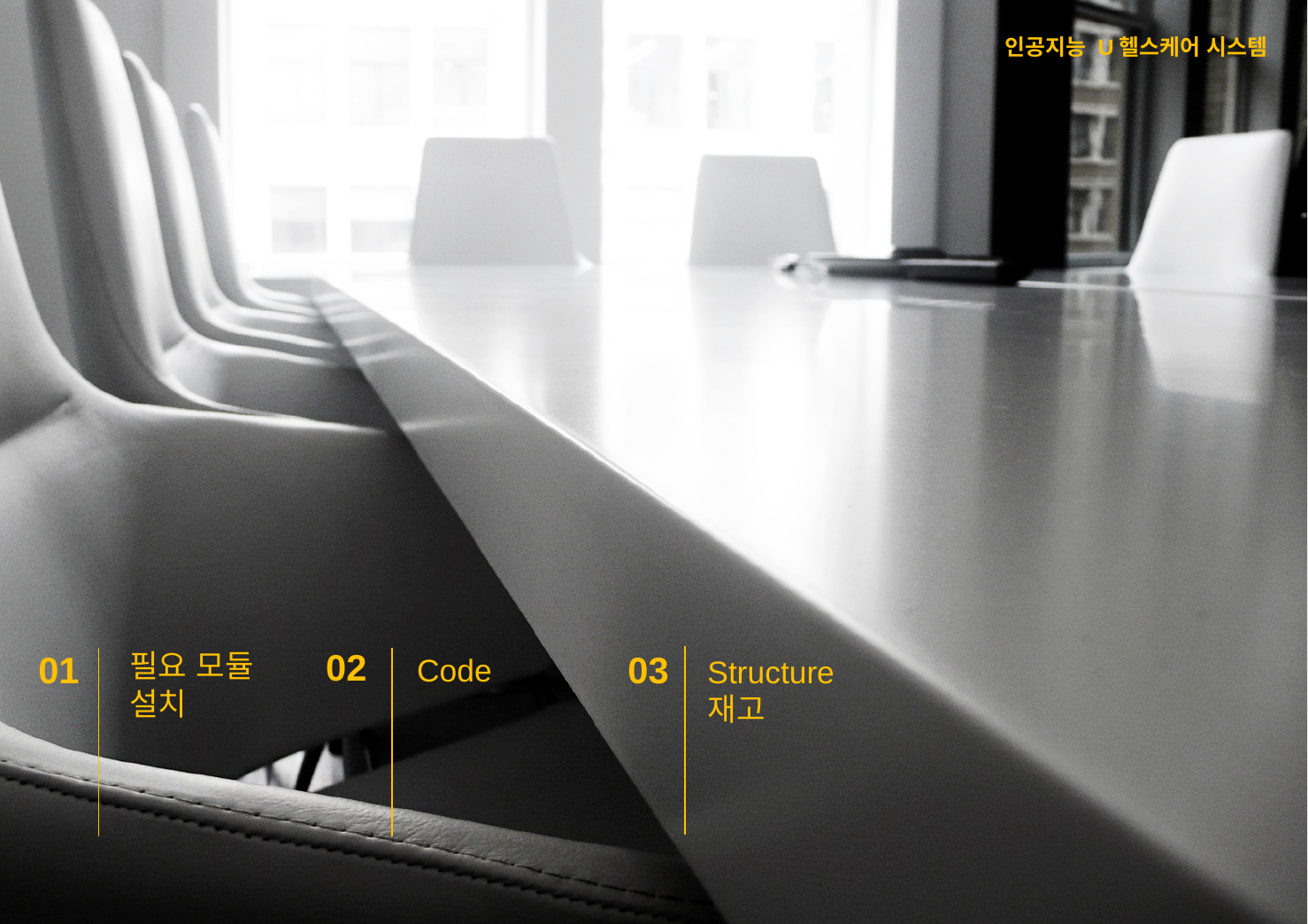

인공지능 U헬스케어 시스템
Index
02
01
필요 모듈 설치
03
Code
Structure 재고